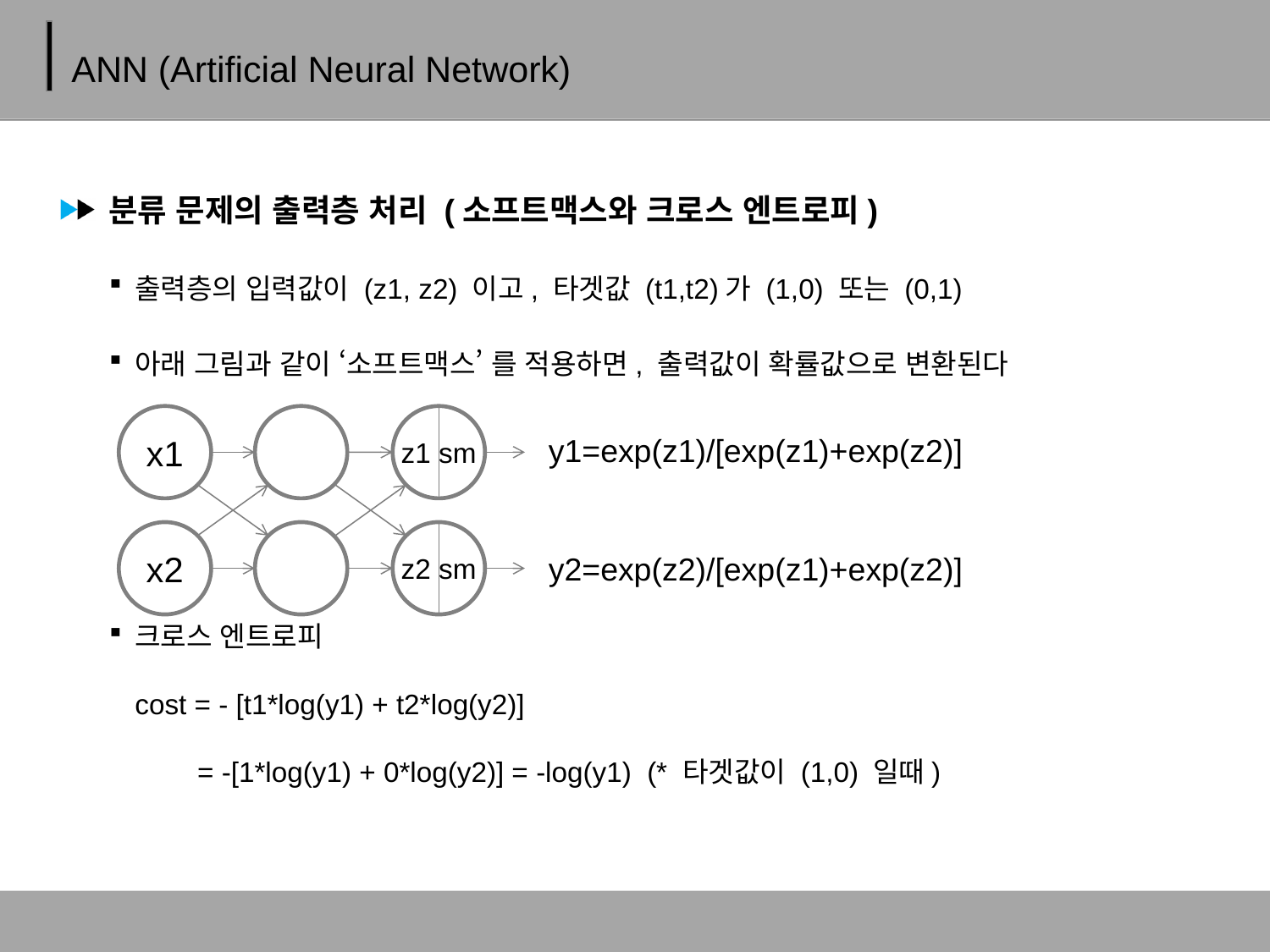

# ANN (Artificial Neural Network)
분류 문제의 출력층 처리 (소프트맥스와 크로스 엔트로피)
출력층의 입력값이 (z1, z2) 이고, 타겟값 (t1,t2)가 (1,0) 또는 (0,1)
아래 그림과 같이 ‘소프트맥스’ 를 적용하면, 출력값이 확률값으로 변환된다

크로스 엔트로피
cost = - [t1*log(y1) + t2*log(y2)]
        = -[1*log(y1) + 0*log(y2)] = -log(y1)  (* 타겟값이 (1,0) 일때)
x1

z1 sm
y1=exp(z1)/[exp(z1)+exp(z2)]
x2

z2 sm
y2=exp(z2)/[exp(z1)+exp(z2)]